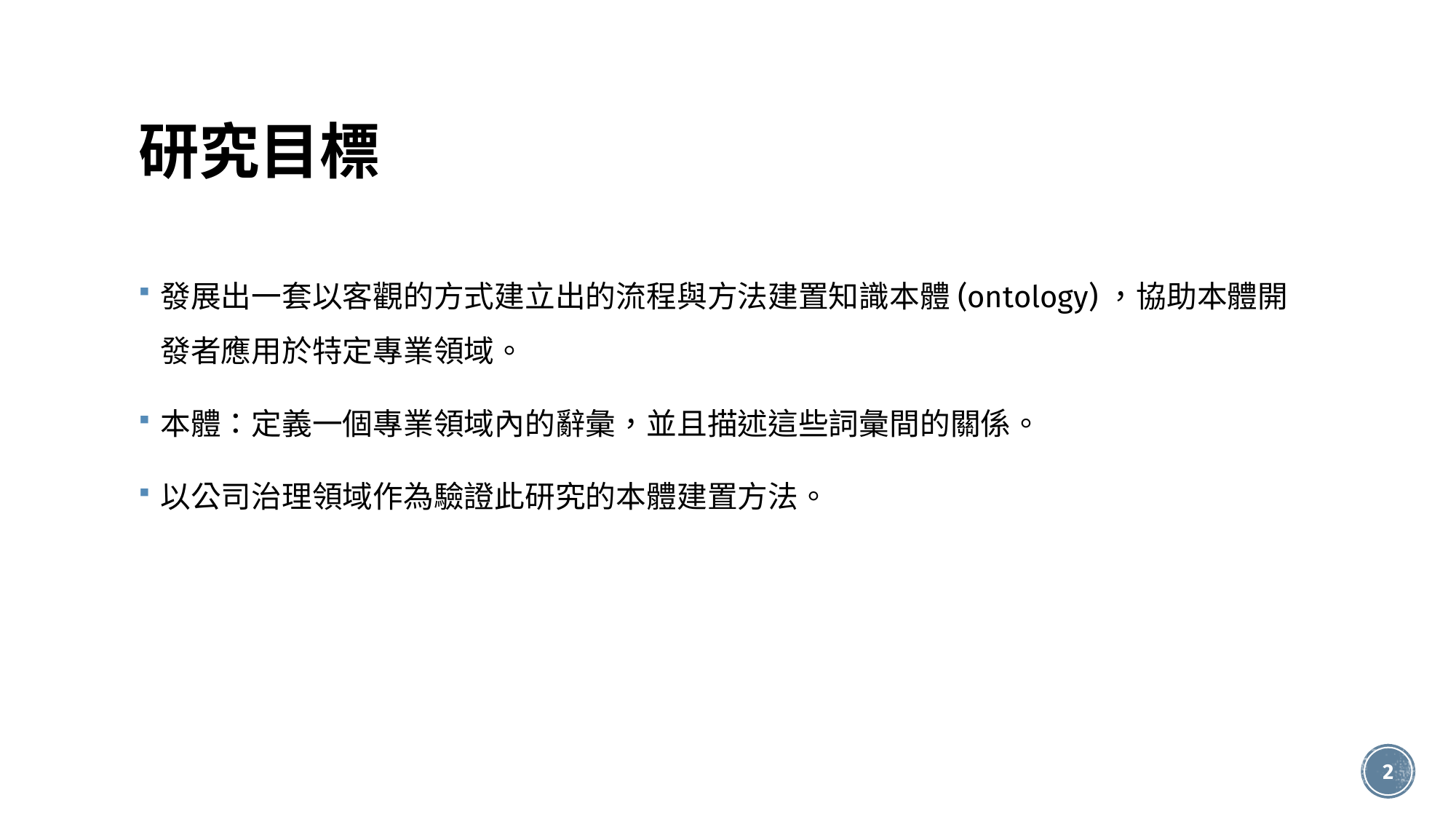

# 研究目標
發展出一套以客觀的方式建立出的流程與方法建置知識本體(ontology)，協助本體開發者應用於特定專業領域。
本體：定義一個專業領域內的辭彙，並且描述這些詞彙間的關係。
以公司治理領域作為驗證此研究的本體建置方法。

2